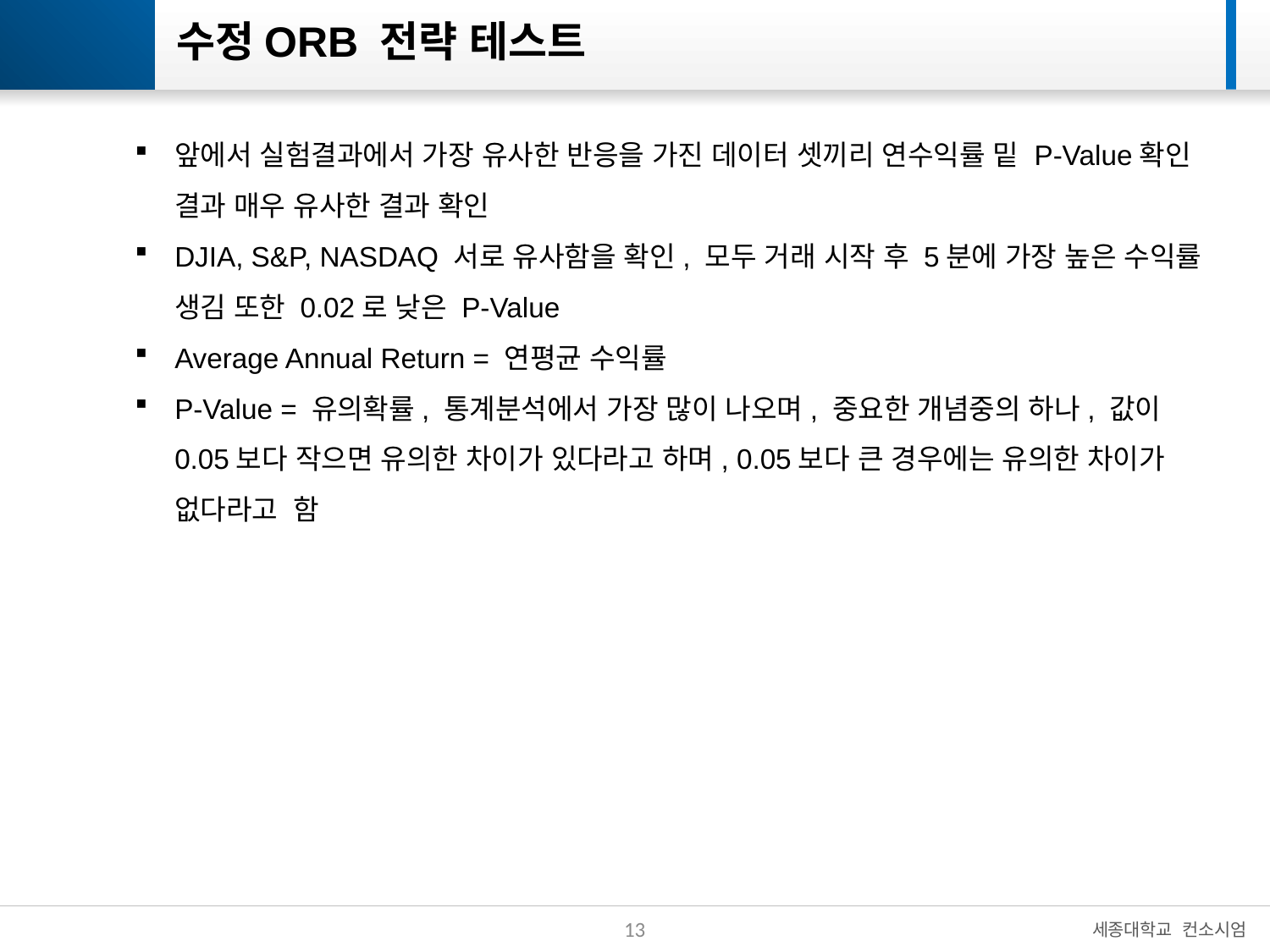

# 수정ORB 전략 테스트

앞에서 실험결과에서 가장 유사한 반응을 가진 데이터 셋끼리 연수익률 밑 P-Value확인 결과 매우 유사한 결과 확인
DJIA, S&P, NASDAQ 서로 유사함을 확인, 모두 거래 시작 후 5분에 가장 높은 수익률 생김 또한 0.02로 낮은 P-Value
Average Annual Return = 연평균 수익률
P-Value = 유의확률, 통계분석에서 가장 많이 나오며, 중요한 개념중의 하나, 값이 0.05보다 작으면 유의한 차이가 있다라고 하며, 0.05보다 큰 경우에는 유의한 차이가 없다라고  함